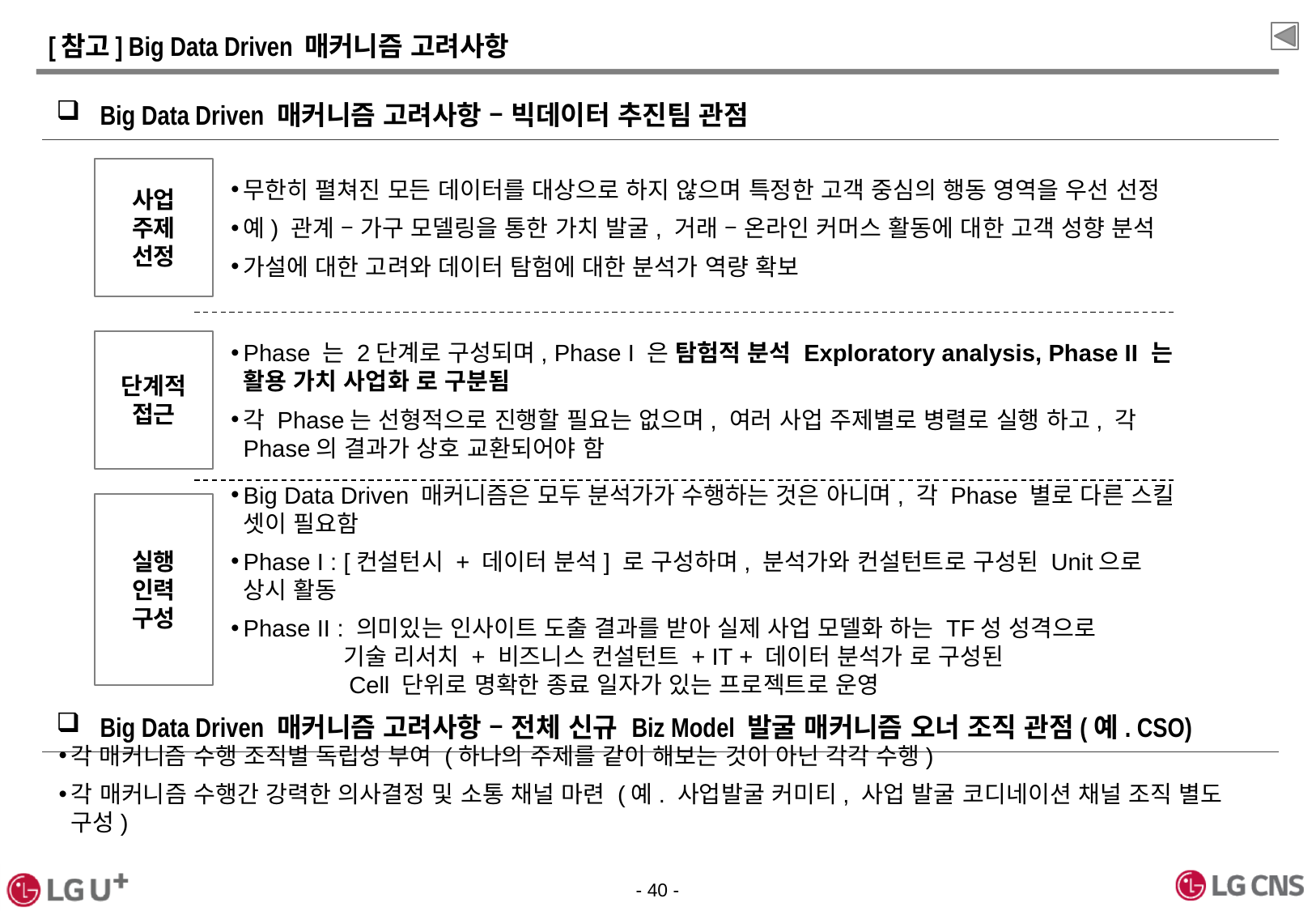

# [참고] Big Data Driven 매커니즘 고려사항
Big Data Driven 매커니즘 고려사항 – 빅데이터 추진팀 관점
사업
주제
선정
무한히 펼쳐진 모든 데이터를 대상으로 하지 않으며 특정한 고객 중심의 행동 영역을 우선 선정
예) 관계 – 가구 모델링을 통한 가치 발굴, 거래 – 온라인 커머스 활동에 대한 고객 성향 분석
가설에 대한 고려와 데이터 탐험에 대한 분석가 역량 확보
단계적
접근
Phase 는 2단계로 구성되며, Phase I 은 탐험적 분석 Exploratory analysis, Phase II 는 활용 가치 사업화 로 구분됨
각 Phase는 선형적으로 진행할 필요는 없으며, 여러 사업 주제별로 병렬로 실행 하고, 각 Phase의 결과가 상호 교환되어야 함
실행
인력
구성
Big Data Driven 매커니즘은 모두 분석가가 수행하는 것은 아니며, 각 Phase 별로 다른 스킬 셋이 필요함
Phase I : [컨설턴시 + 데이터 분석] 로 구성하며, 분석가와 컨설턴트로 구성된 Unit으로 상시 활동
Phase II : 의미있는 인사이트 도출 결과를 받아 실제 사업 모델화 하는 TF성 성격으로
               기술 리서치 + 비즈니스 컨설턴트 + IT + 데이터 분석가 로 구성된
               Cell 단위로 명확한 종료 일자가 있는 프로젝트로 운영
Big Data Driven 매커니즘 고려사항 – 전체 신규 Biz Model 발굴 매커니즘 오너 조직 관점(예. CSO)
각 매커니즘 수행 조직별 독립성 부여 (하나의 주제를 같이 해보는 것이 아닌 각각 수행)
각 매커니즘 수행간 강력한 의사결정 및 소통 채널 마련 (예. 사업발굴 커미티, 사업 발굴 코디네이션 채널 조직 별도 구성)